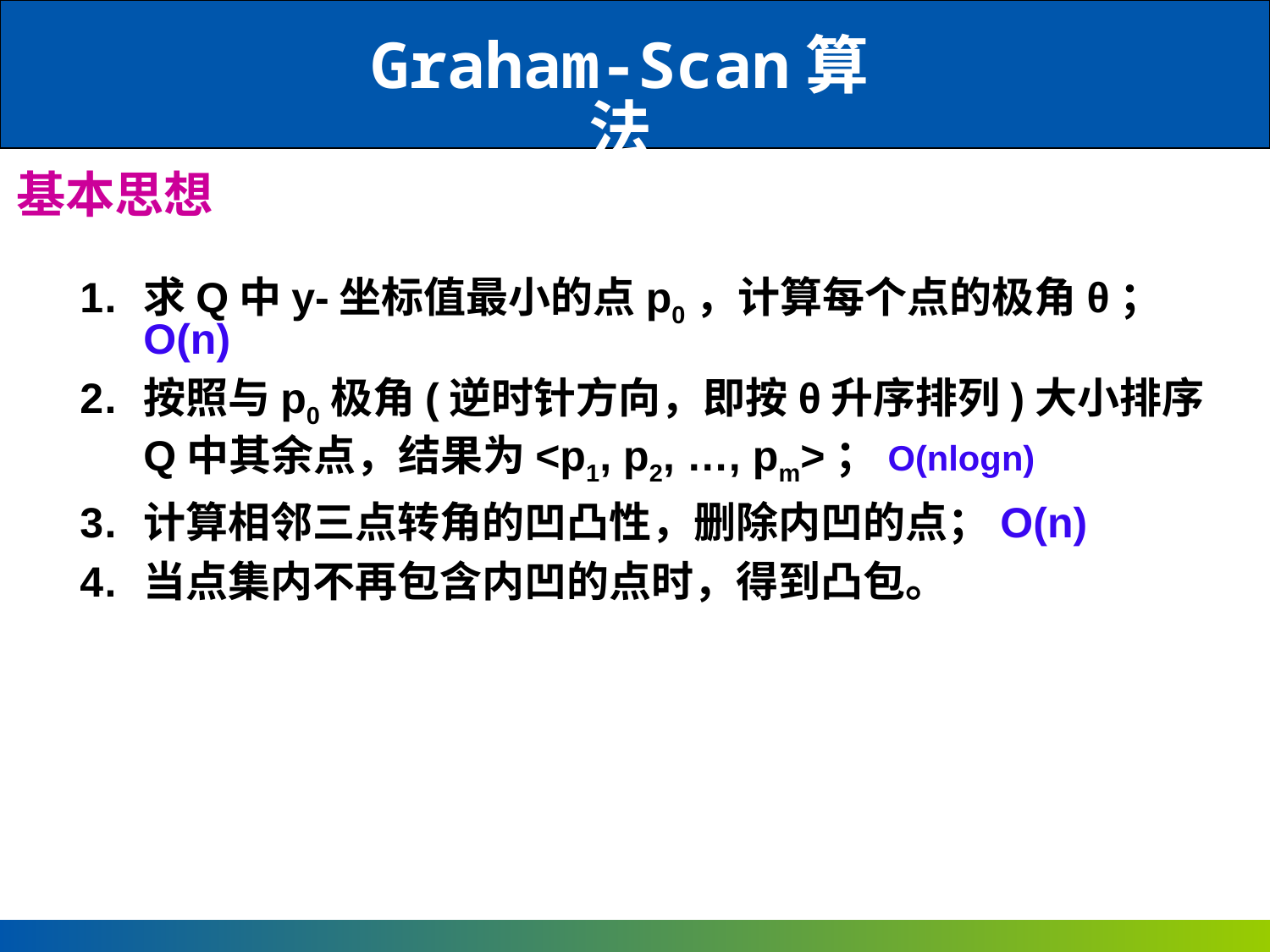

Graham-Scan算法
基本思想

求Q中y-坐标值最小的点p0，计算每个点的极角θ；O(n)
按照与p0极角(逆时针方向，即按θ升序排列)大小排序Q中其余点，结果为<p1, p2, …, pm>；O(nlogn)
计算相邻三点转角的凹凸性，删除内凹的点；O(n)
当点集内不再包含内凹的点时，得到凸包。